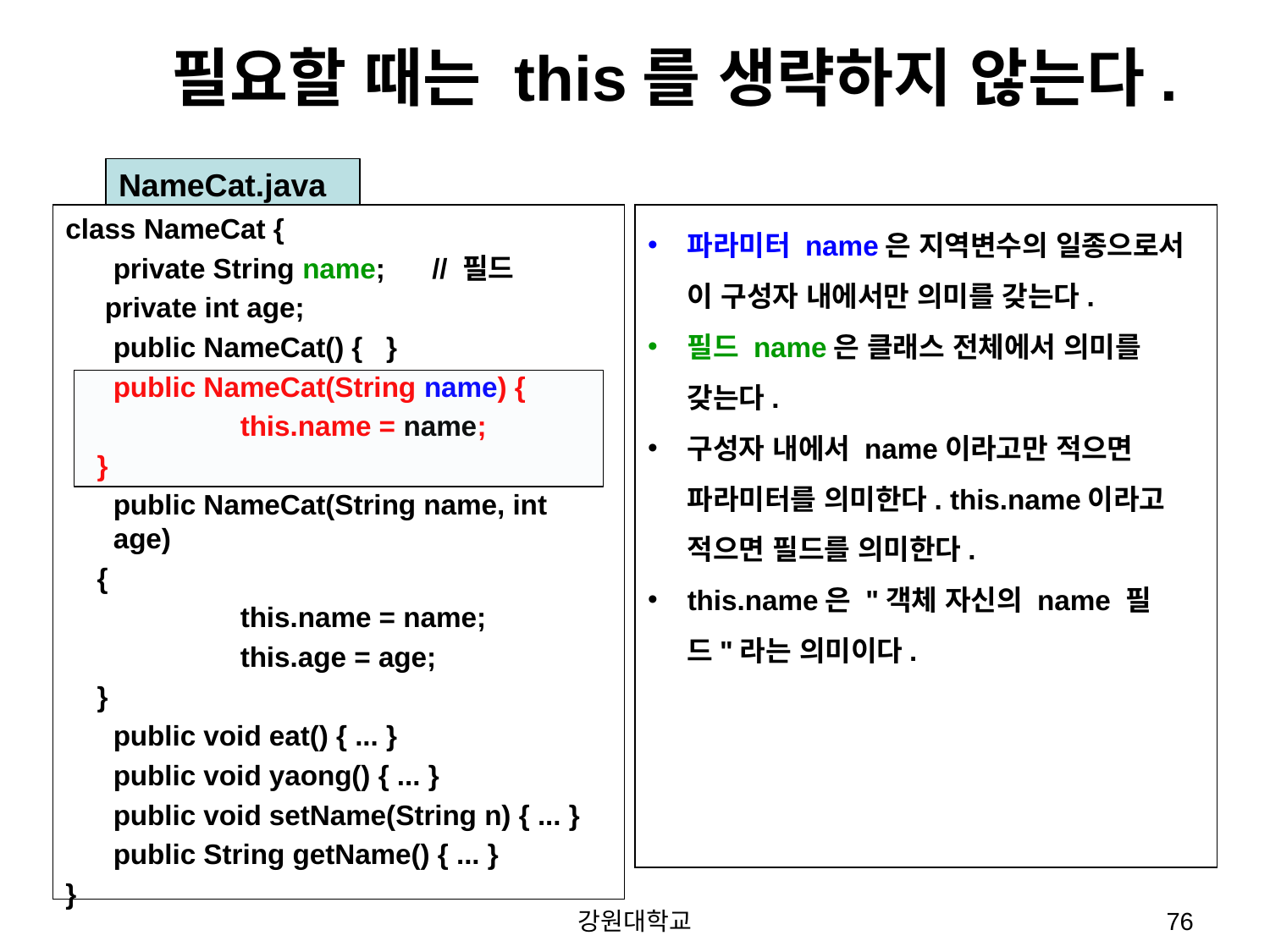

필요할 때는 this를 생략하지 않는다.
NameCat.java
파라미터 name은 지역변수의 일종으로서 이 구성자 내에서만 의미를 갖는다.
필드 name은 클래스 전체에서 의미를 갖는다.
구성자 내에서 name이라고만 적으면 파라미터를 의미한다. this.name이라고 적으면 필드를 의미한다.
this.name은 "객체 자신의 name 필드"라는 의미이다.
class NameCat {
	private String name;      // 필드
     private int age;
	public NameCat() {   }
	public NameCat(String name) {
		this.name = name;
    }
	public NameCat(String name, int age)
    {
		this.name = name;
		this.age = age;
    }
	public void eat() { ... }
	public void yaong() { ... }
	public void setName(String n) { ... }
	public String getName() { ... }
}

강원대학교
76